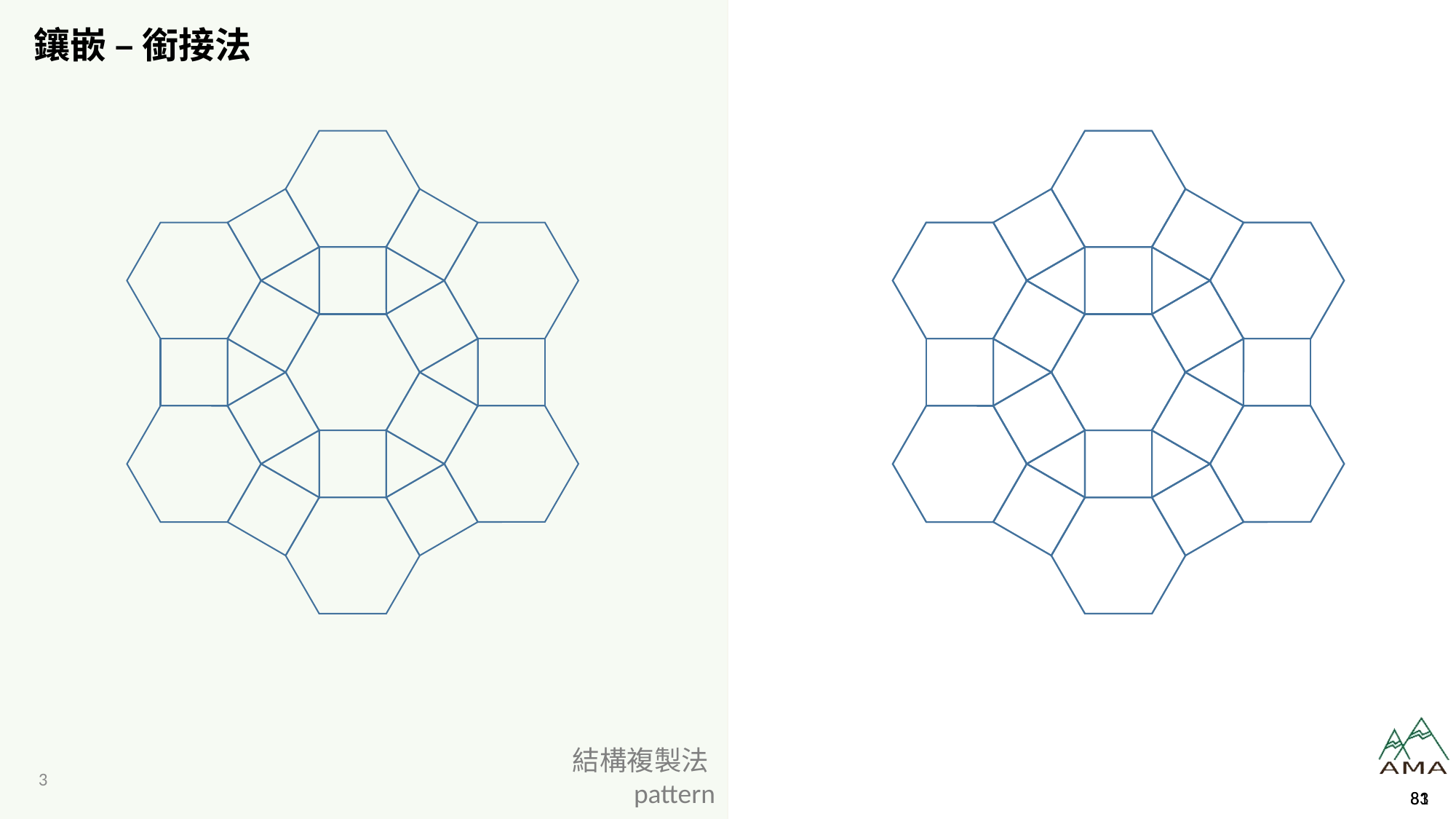

# 鑲嵌 – 銜接法

結構複製法pattern
81
83